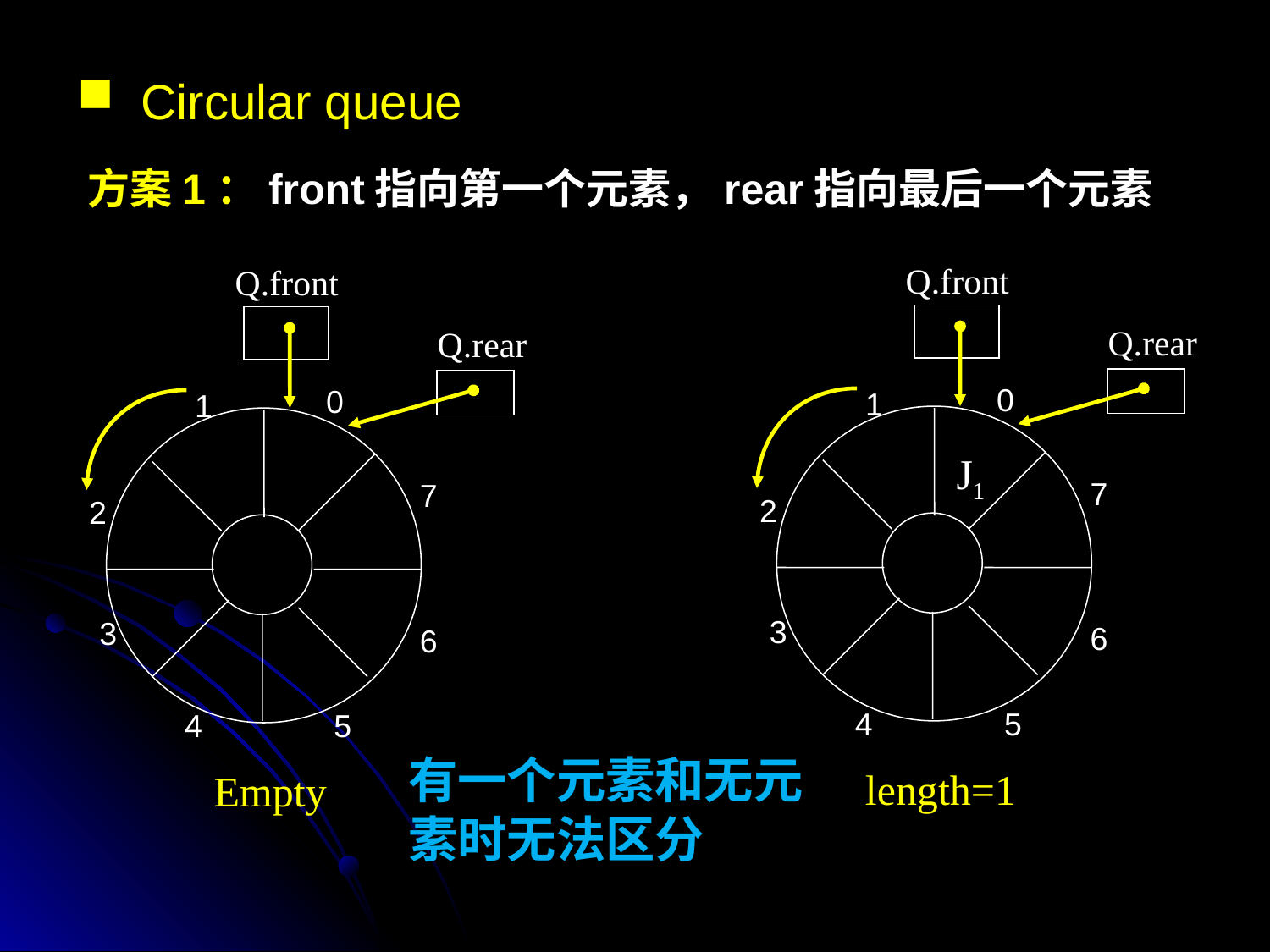

Circular queue
方案1：front指向第一个元素，rear指向最后一个元素
Q.front

Q.front

Q.rear
Q.rear

0
0
1
1

J1
7
7
2
2
3
3
6
6
4
5
4
5
有一个元素和无元素时无法区分
length=1
Empty